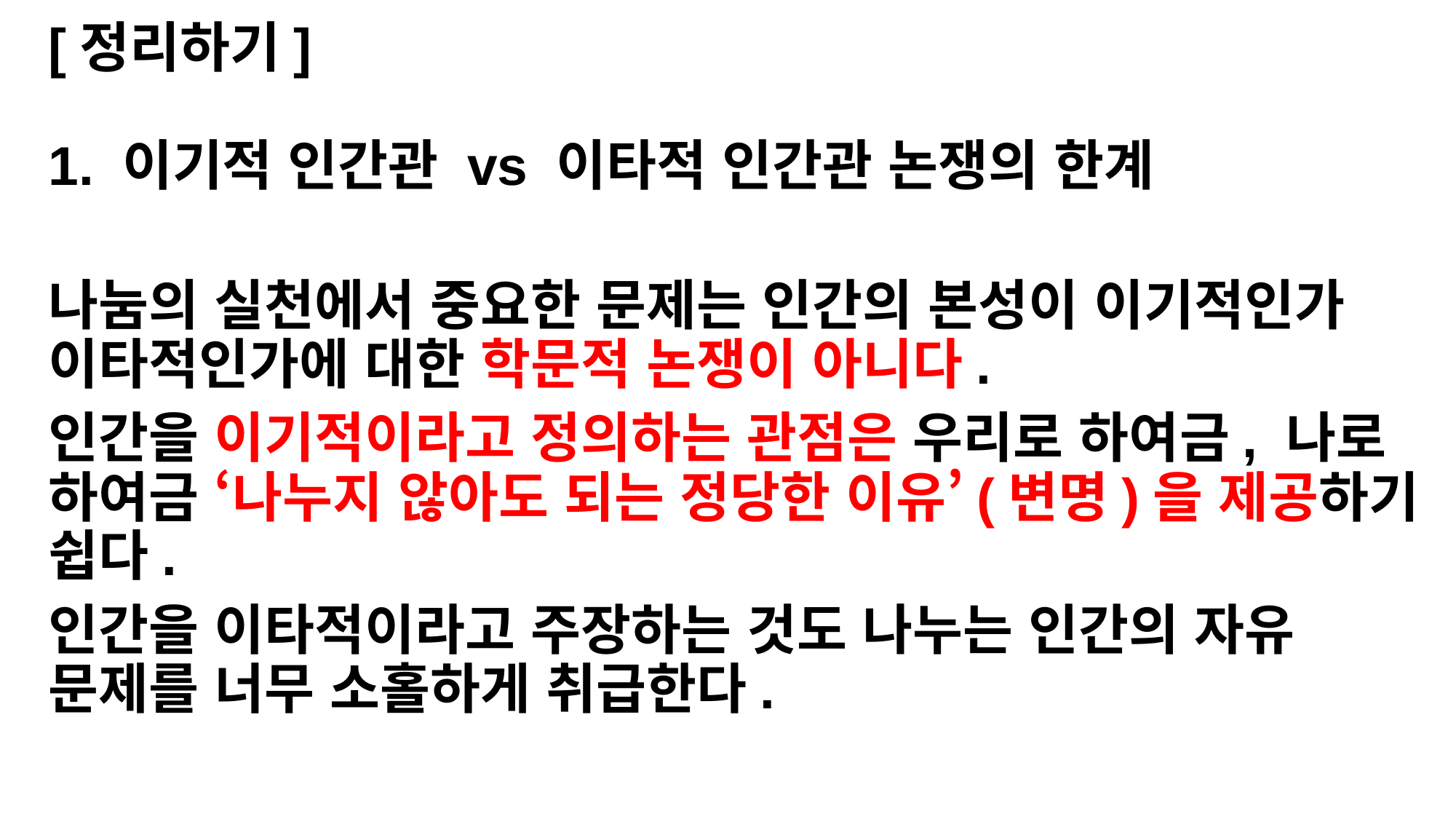

[정리하기]
1. 이기적 인간관 vs 이타적 인간관 논쟁의 한계
나눔의 실천에서 중요한 문제는 인간의 본성이 이기적인가 이타적인가에 대한 학문적 논쟁이 아니다.
인간을 이기적이라고 정의하는 관점은 우리로 하여금, 나로 하여금 ‘나누지 않아도 되는 정당한 이유’(변명)을 제공하기 쉽다.
인간을 이타적이라고 주장하는 것도 나누는 인간의 자유 문제를 너무 소홀하게 취급한다.